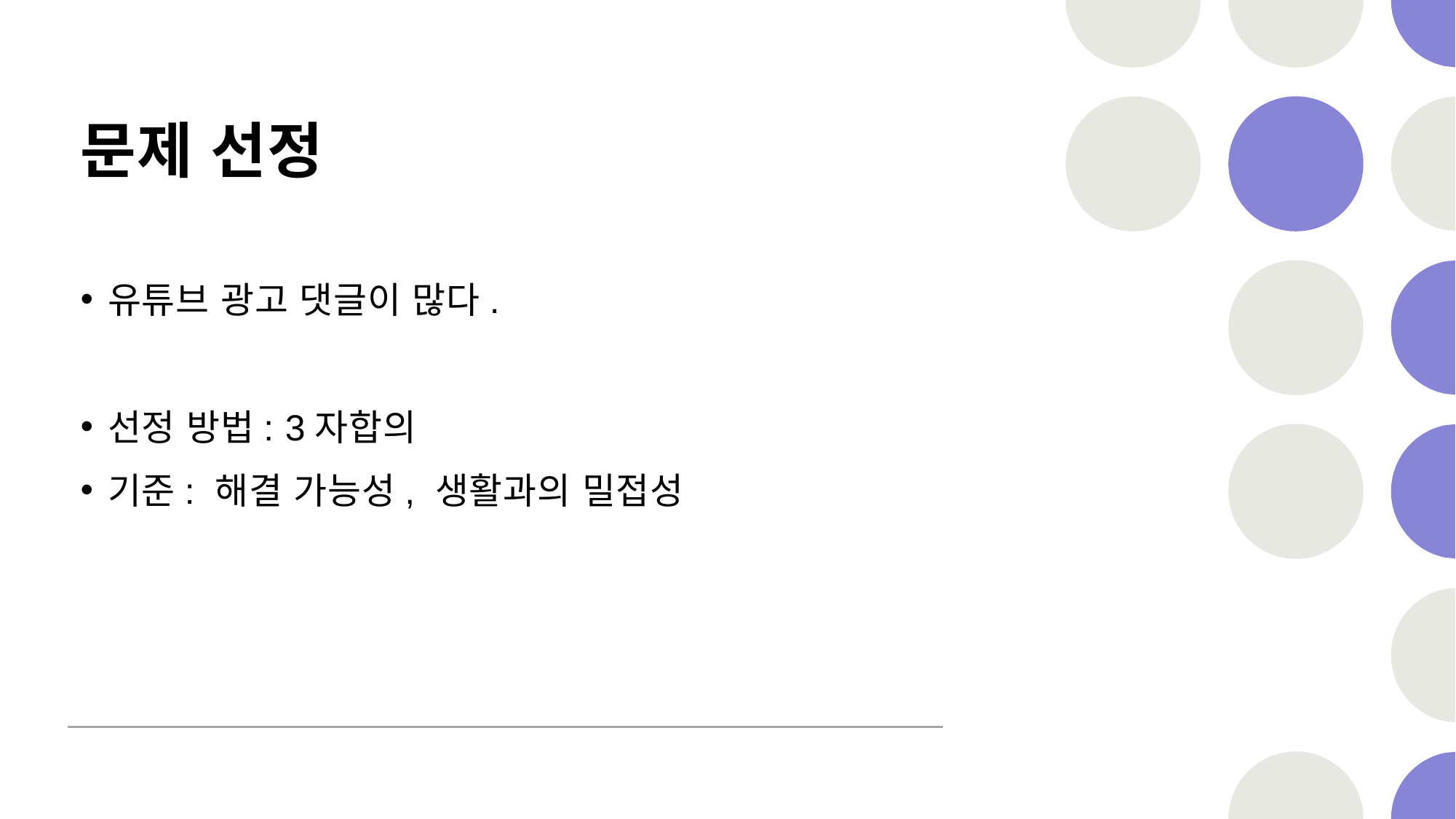

# 문제 선정
유튜브 광고 댓글이 많다.

선정 방법: 3자합의
기준: 해결 가능성, 생활과의 밀접성